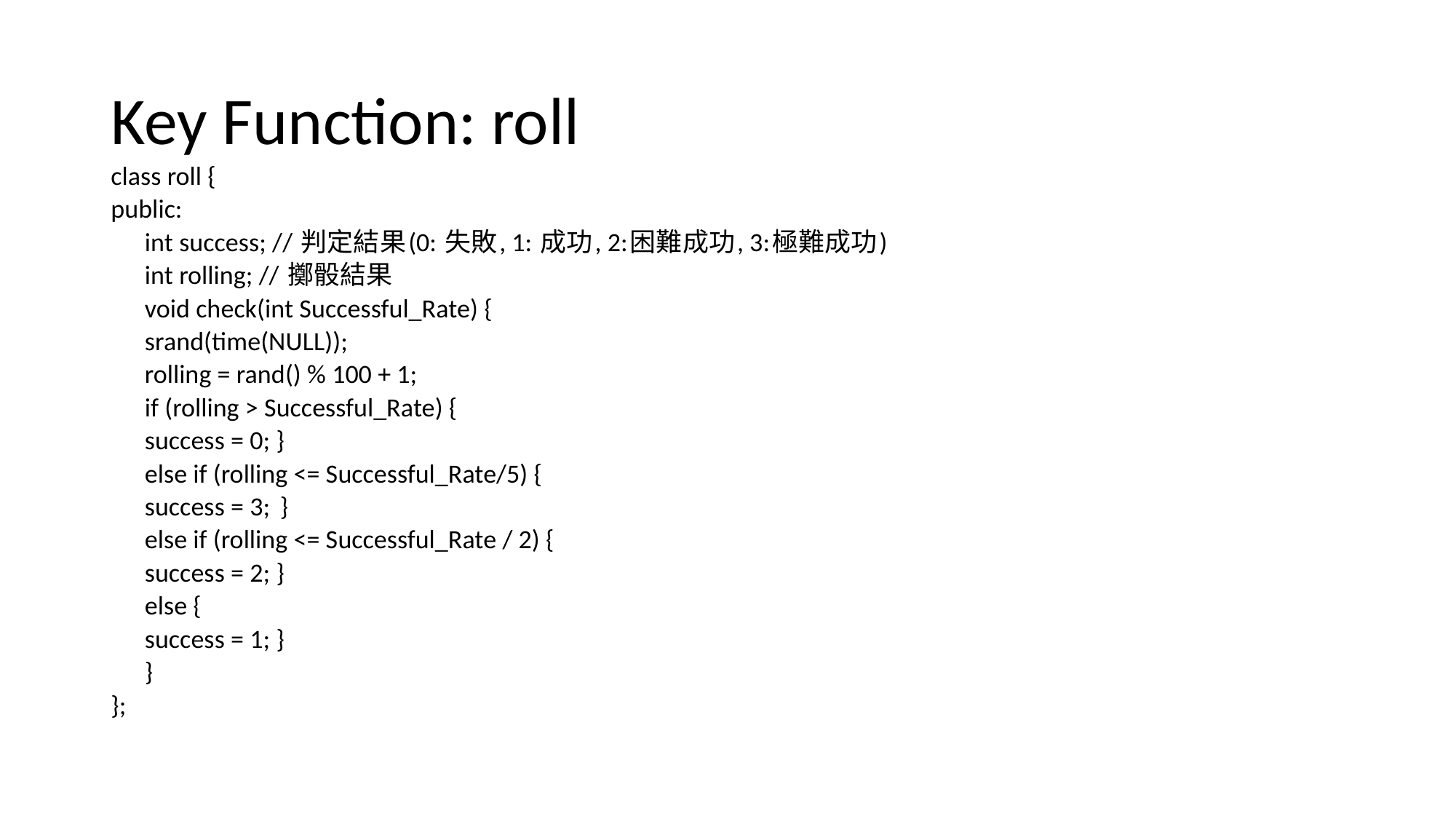

# Key Function: roll
class roll {
public:
	int success; // 判定結果(0: 失敗, 1: 成功, 2:困難成功, 3:極難成功)
	int rolling; // 擲骰結果
	void check(int Successful_Rate) {
		srand(time(NULL));
		rolling = rand() % 100 + 1;
		if (rolling > Successful_Rate) {
			success = 0; }
		else if (rolling <= Successful_Rate/5) {
			success = 3;	}
		else if (rolling <= Successful_Rate / 2) {
			success = 2; }
		else {
			success = 1; }
	}
};